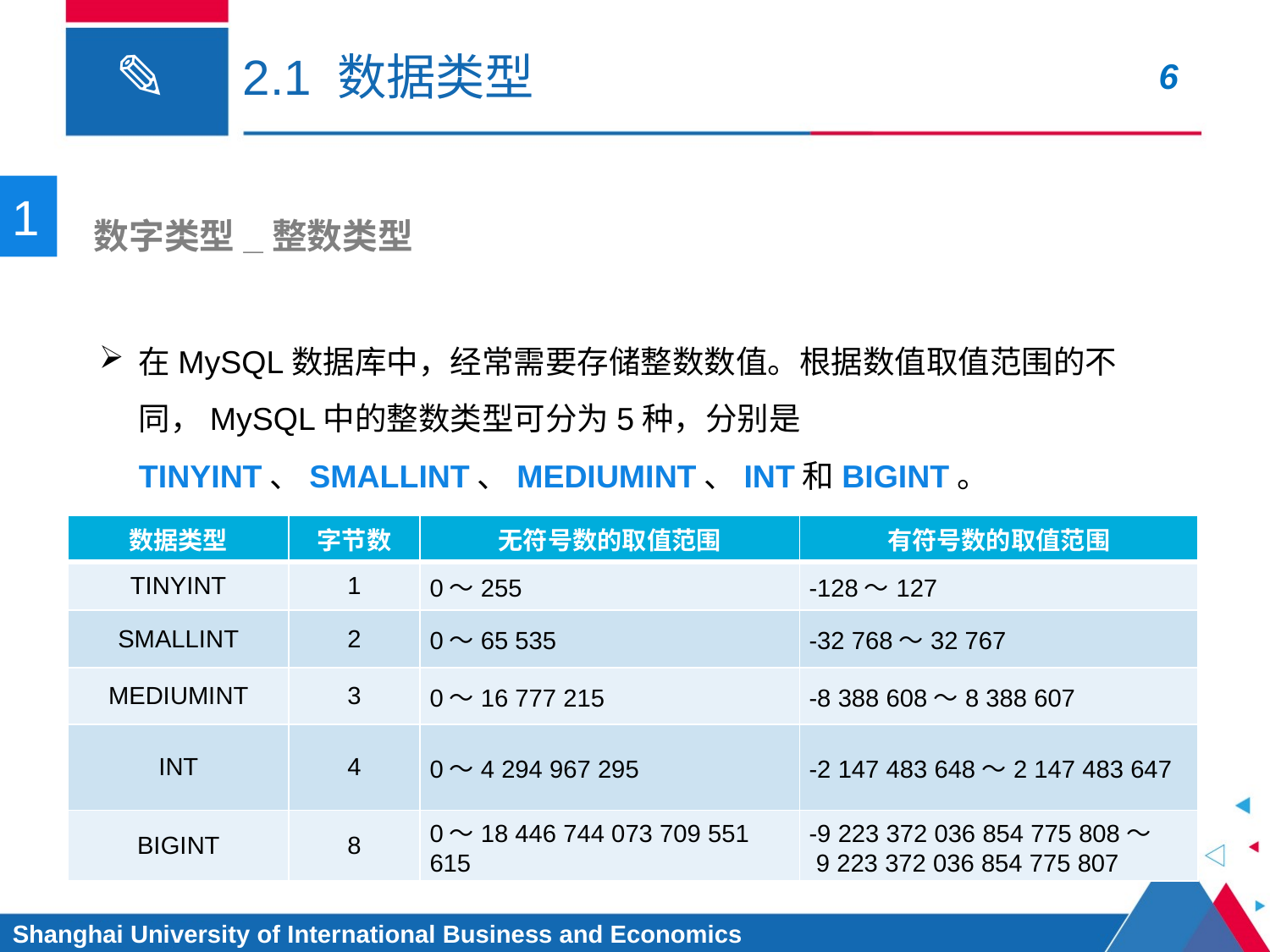

# 2.1 数据类型

1
  数字类型_整数类型
在MySQL数据库中，经常需要存储整数数值。根据数值取值范围的不同，MySQL中的整数类型可分为5种，分别是TINYINT、SMALLINT、MEDIUMINT、INT和BIGINT。
| 数据类型 | 字节数 | 无符号数的取值范围 | 有符号数的取值范围 |
| --- | --- | --- | --- |
| TINYINT | 1 | 0～255 | -128～127 |
| SMALLINT | 2 | 0～65 535 | -32 768～32 767 |
| MEDIUMINT | 3 | 0～16 777 215 | -8 388 608～8 388 607 |
| INT | 4 | 0～4 294 967 295 | -2 147 483 648～2 147 483 647 |
| BIGINT | 8 | 0～18 446 744 073 709 551 615 | -9 223 372 036 854 775 808～ 9 223 372 036 854 775 807 |